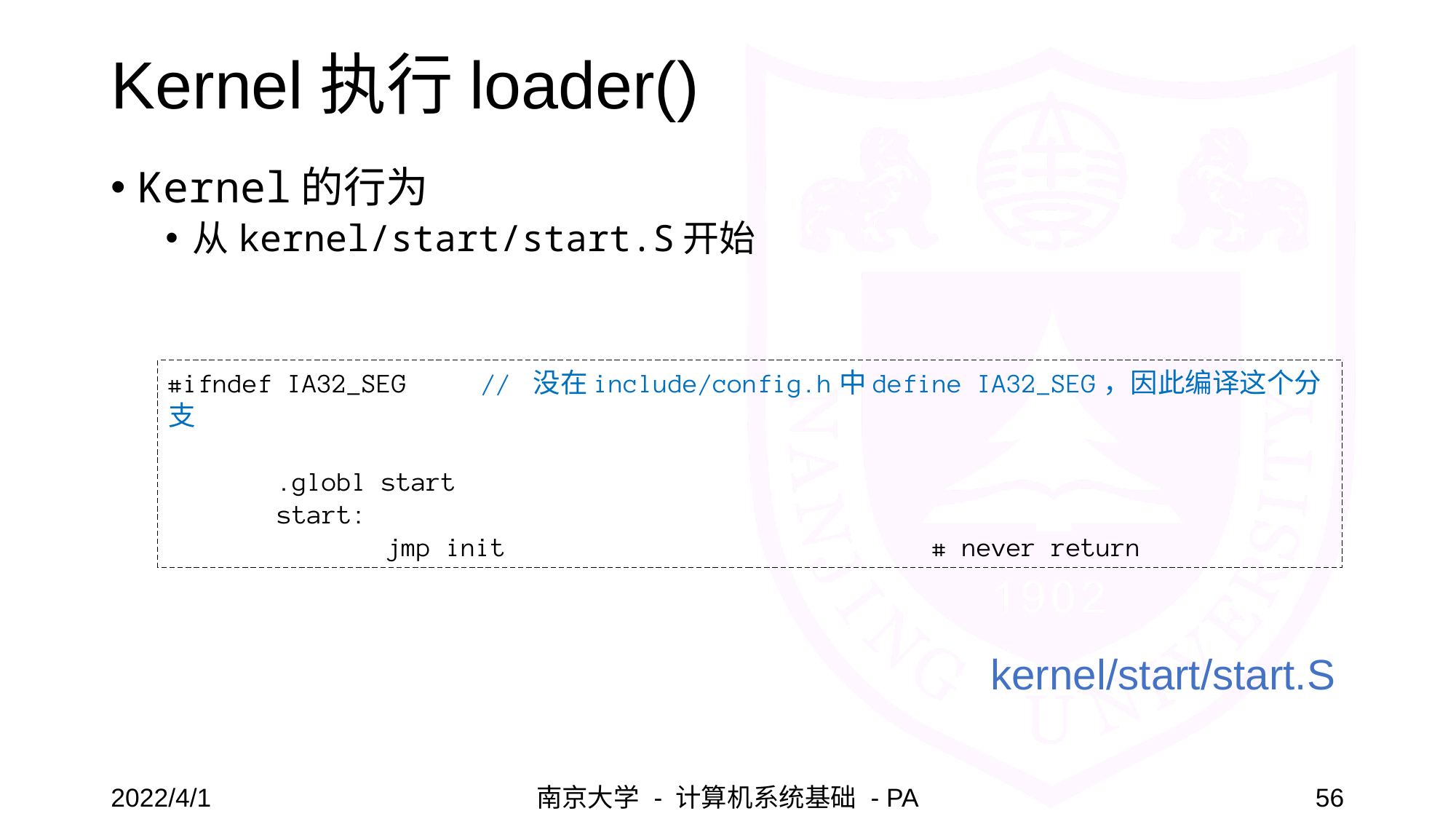

# Kernel执行loader()
Kernel的行为
从kernel/start/start.S开始

#ifndef IA32_SEG     // 没在include/config.h中define IA32_SEG，因此编译这个分支

	.globl start
	start:
		jmp init				# never return
kernel/start/start.S
2022/4/1
南京大学 - 计算机系统基础 - PA
56